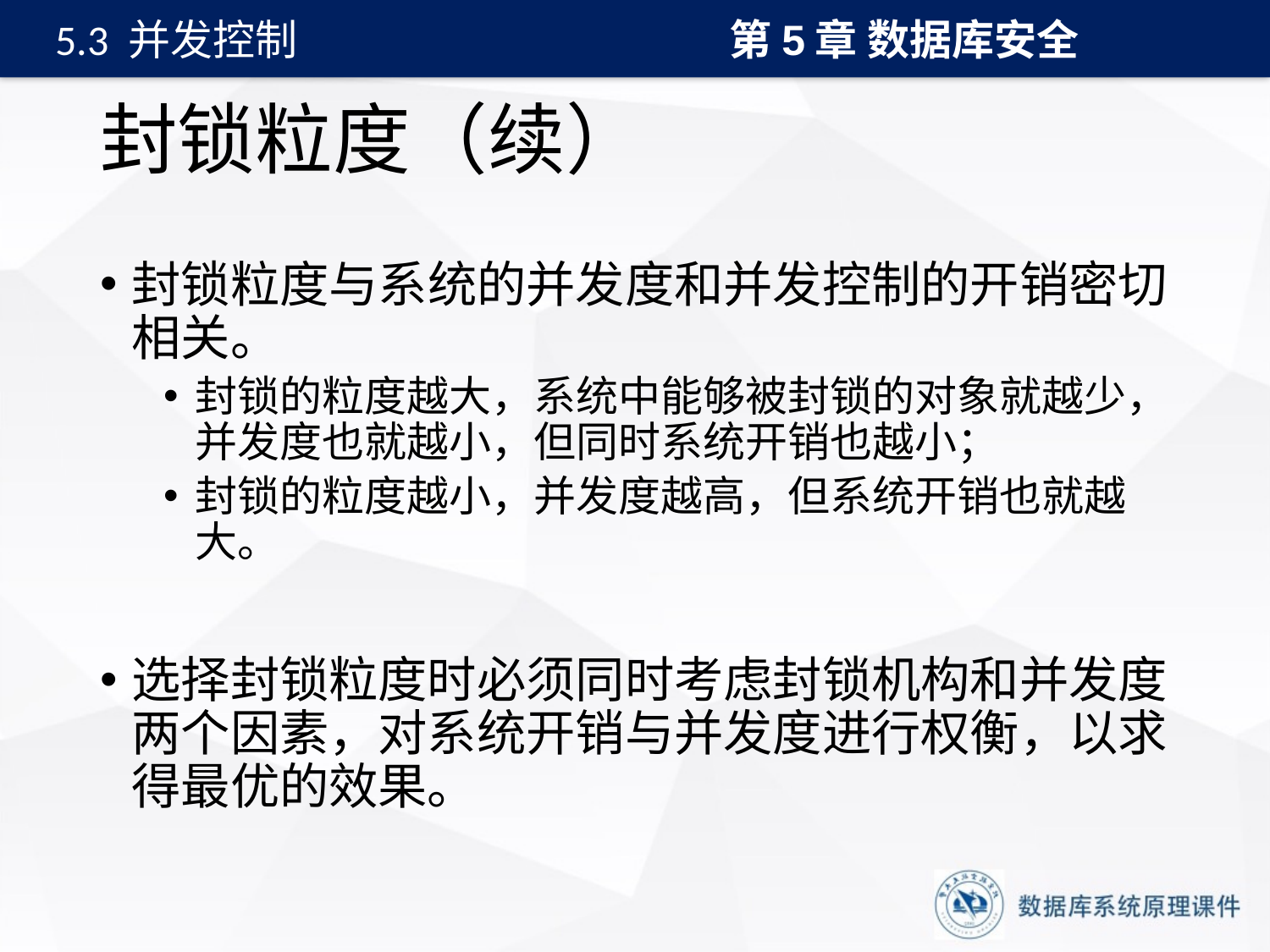

第5章 数据库安全
5.3 并发控制
# 封锁粒度（续）
封锁粒度与系统的并发度和并发控制的开销密切相关。
封锁的粒度越大，系统中能够被封锁的对象就越少，并发度也就越小，但同时系统开销也越小；
封锁的粒度越小，并发度越高，但系统开销也就越大。

选择封锁粒度时必须同时考虑封锁机构和并发度两个因素，对系统开销与并发度进行权衡，以求得最优的效果。